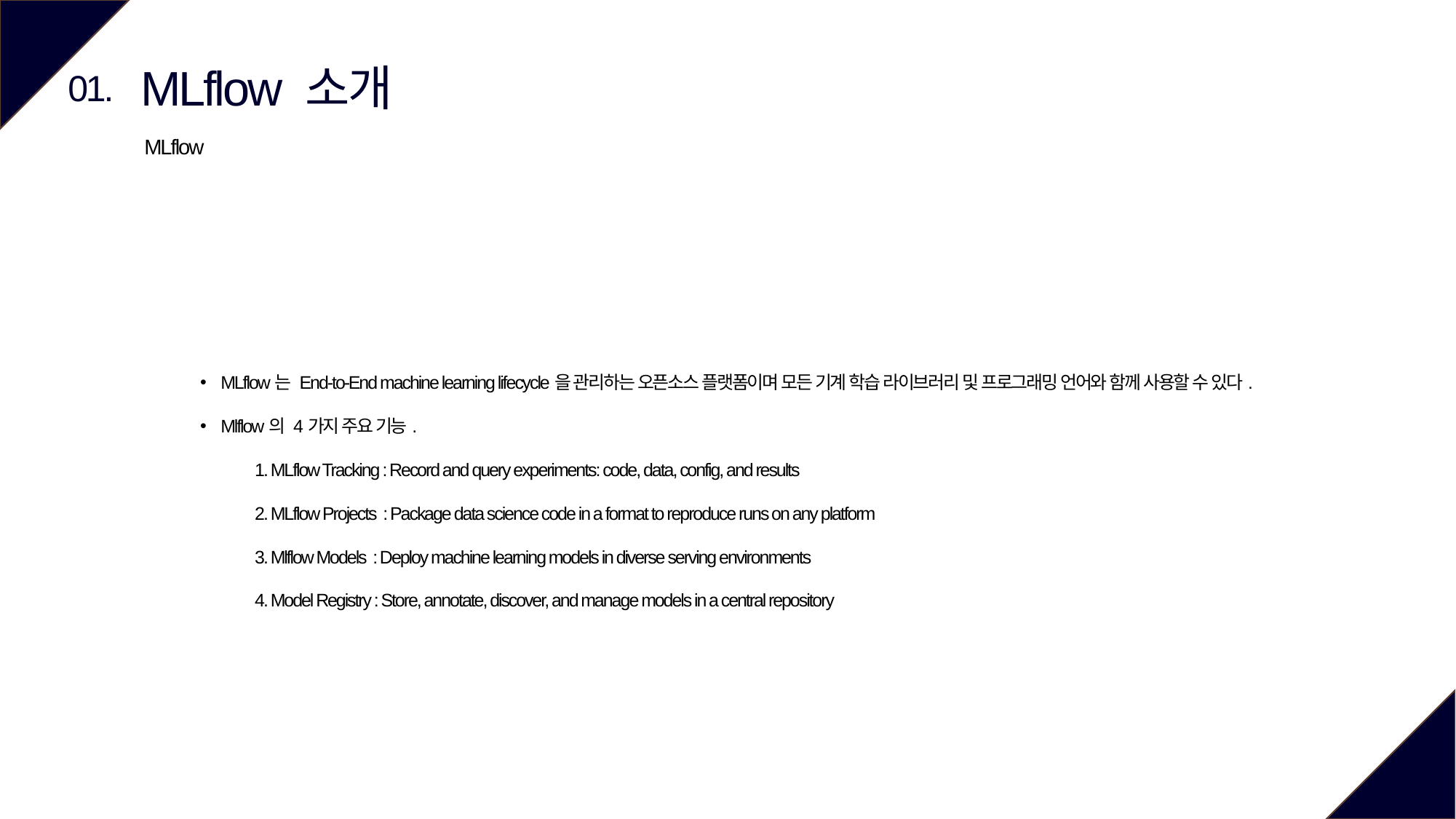

MLflow 소개
01.
MLflow
MLflow는 End-to-End machine learning lifecycle을 관리하는 오픈소스 플랫폼이며 모든 기계 학습 라이브러리 및 프로그래밍 언어와 함께 사용할 수 있다.
Mlflow의 4가지 주요 기능.
1. MLflow Tracking : Record and query experiments: code, data, config, and results
2. MLflow Projects  : Package data science code in a format to reproduce runs on any platform
3. Mlflow Models  : Deploy machine learning models in diverse serving environments
4. Model Registry : Store, annotate, discover, and manage models in a central repository